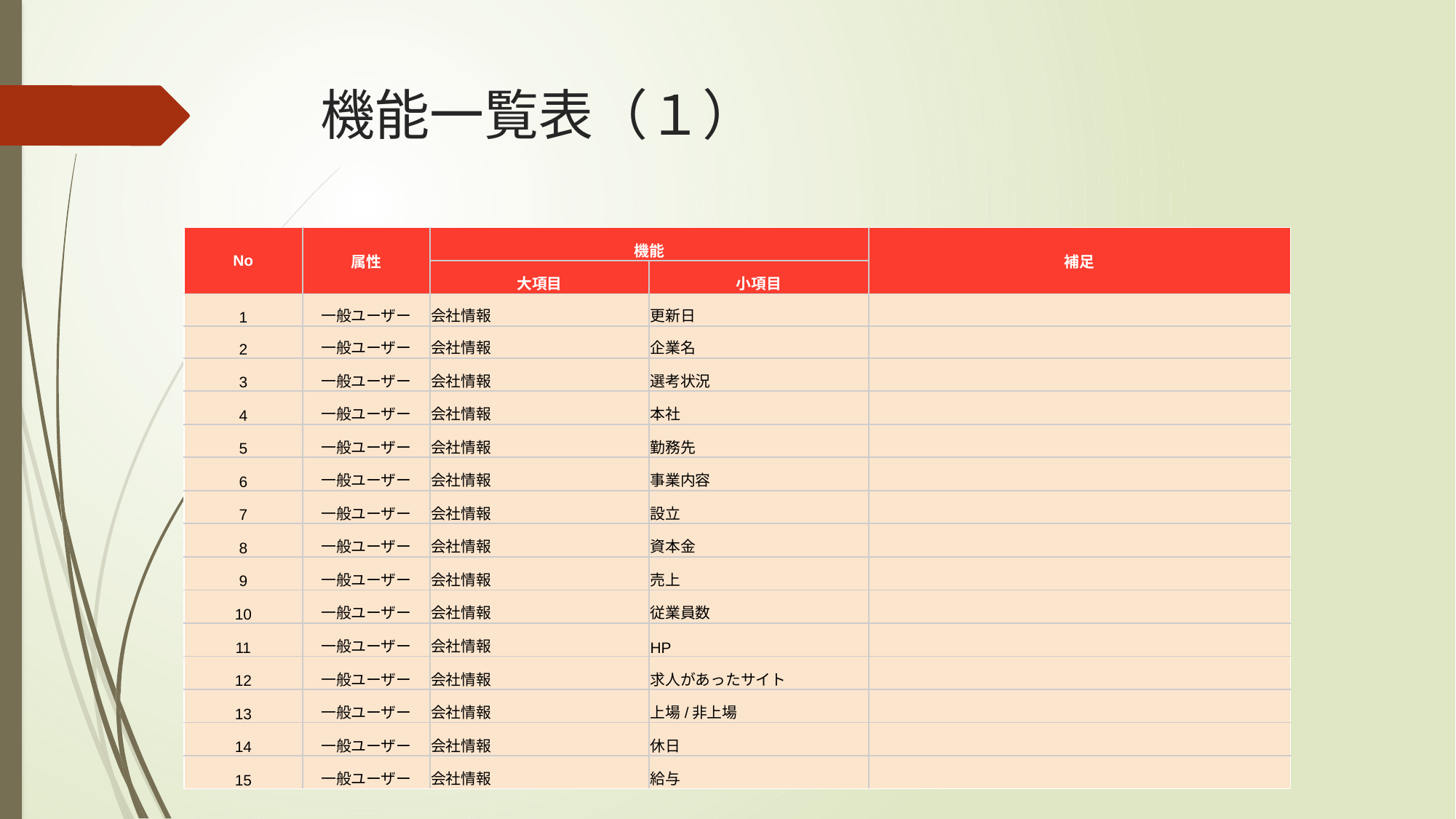

# 機能一覧表（１）
| No | 属性 | 機能 |  | 補足 |
| --- | --- | --- | --- | --- |
|  |  | 大項目 | 小項目 |  |
| 1 | 一般ユーザー | 会社情報 | 更新日 |  |
| 2 | 一般ユーザー | 会社情報 | 企業名 |  |
| 3 | 一般ユーザー | 会社情報 | 選考状況 |  |
| 4 | 一般ユーザー | 会社情報 | 本社 |  |
| 5 | 一般ユーザー | 会社情報 | 勤務先 |  |
| 6 | 一般ユーザー | 会社情報 | 事業内容 |  |
| 7 | 一般ユーザー | 会社情報 | 設立 |  |
| 8 | 一般ユーザー | 会社情報 | 資本金 |  |
| 9 | 一般ユーザー | 会社情報 | 売上 |  |
| 10 | 一般ユーザー | 会社情報 | 従業員数 |  |
| 11 | 一般ユーザー | 会社情報 | HP |  |
| 12 | 一般ユーザー | 会社情報 | 求人があったサイト |  |
| 13 | 一般ユーザー | 会社情報 | 上場/非上場 |  |
| 14 | 一般ユーザー | 会社情報 | 休日 |  |
| 15 | 一般ユーザー | 会社情報 | 給与 |  |